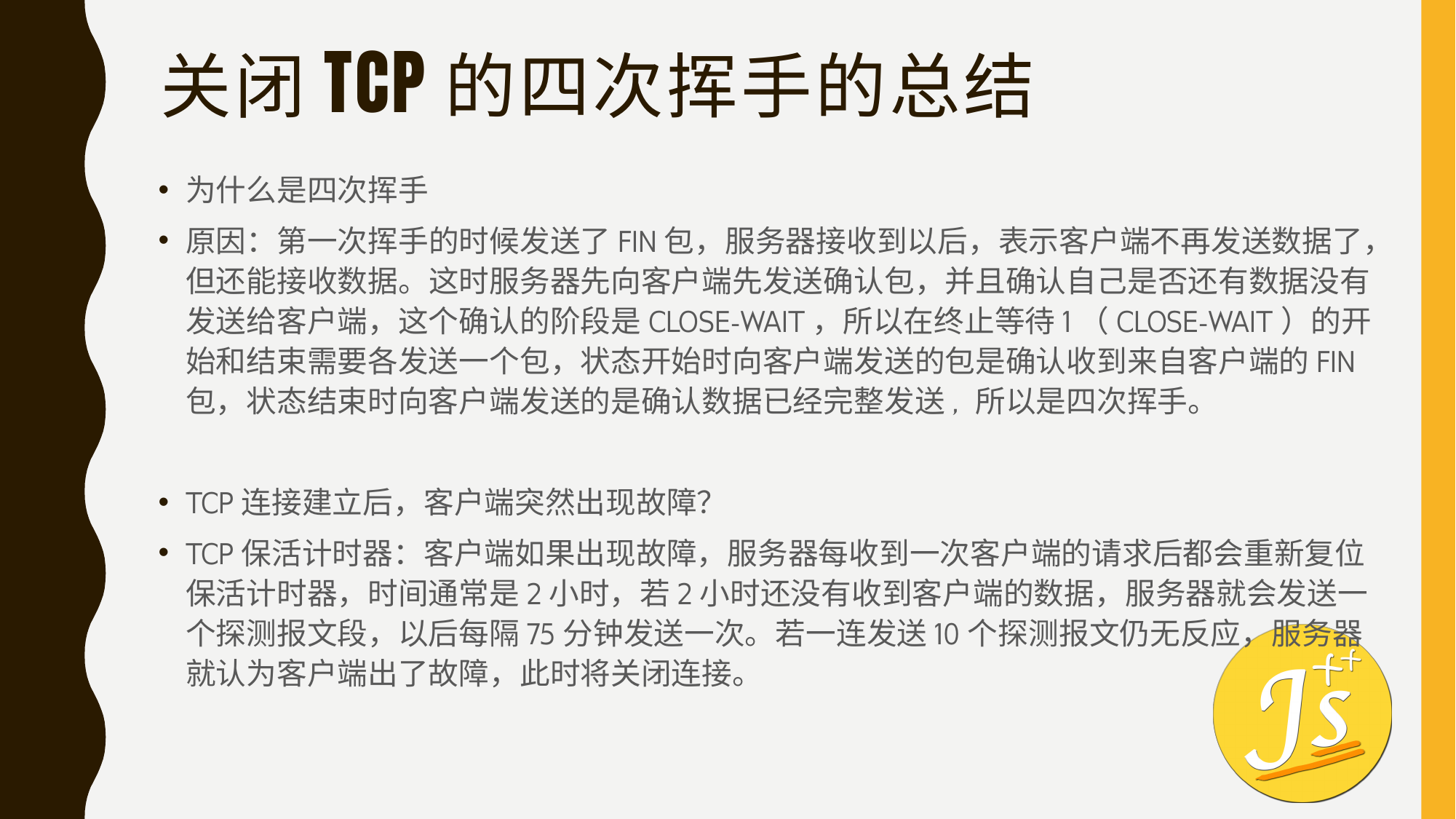

# 关闭TCP的四次挥手的总结
为什么是四次挥手
原因：第一次挥手的时候发送了FIN包，服务器接收到以后，表示客户端不再发送数据了，但还能接收数据。这时服务器先向客户端先发送确认包，并且确认自己是否还有数据没有发送给客户端，这个确认的阶段是CLOSE-WAIT，所以在终止等待1（CLOSE-WAIT）的开始和结束需要各发送一个包，状态开始时向客户端发送的包是确认收到来自客户端的FIN包，状态结束时向客户端发送的是确认数据已经完整发送, 所以是四次挥手。

TCP连接建立后，客户端突然出现故障？
TCP保活计时器：客户端如果出现故障，服务器每收到一次客户端的请求后都会重新复位保活计时器，时间通常是2小时，若2小时还没有收到客户端的数据，服务器就会发送一个探测报文段，以后每隔75分钟发送一次。若一连发送10个探测报文仍无反应，服务器就认为客户端出了故障，此时将关闭连接。